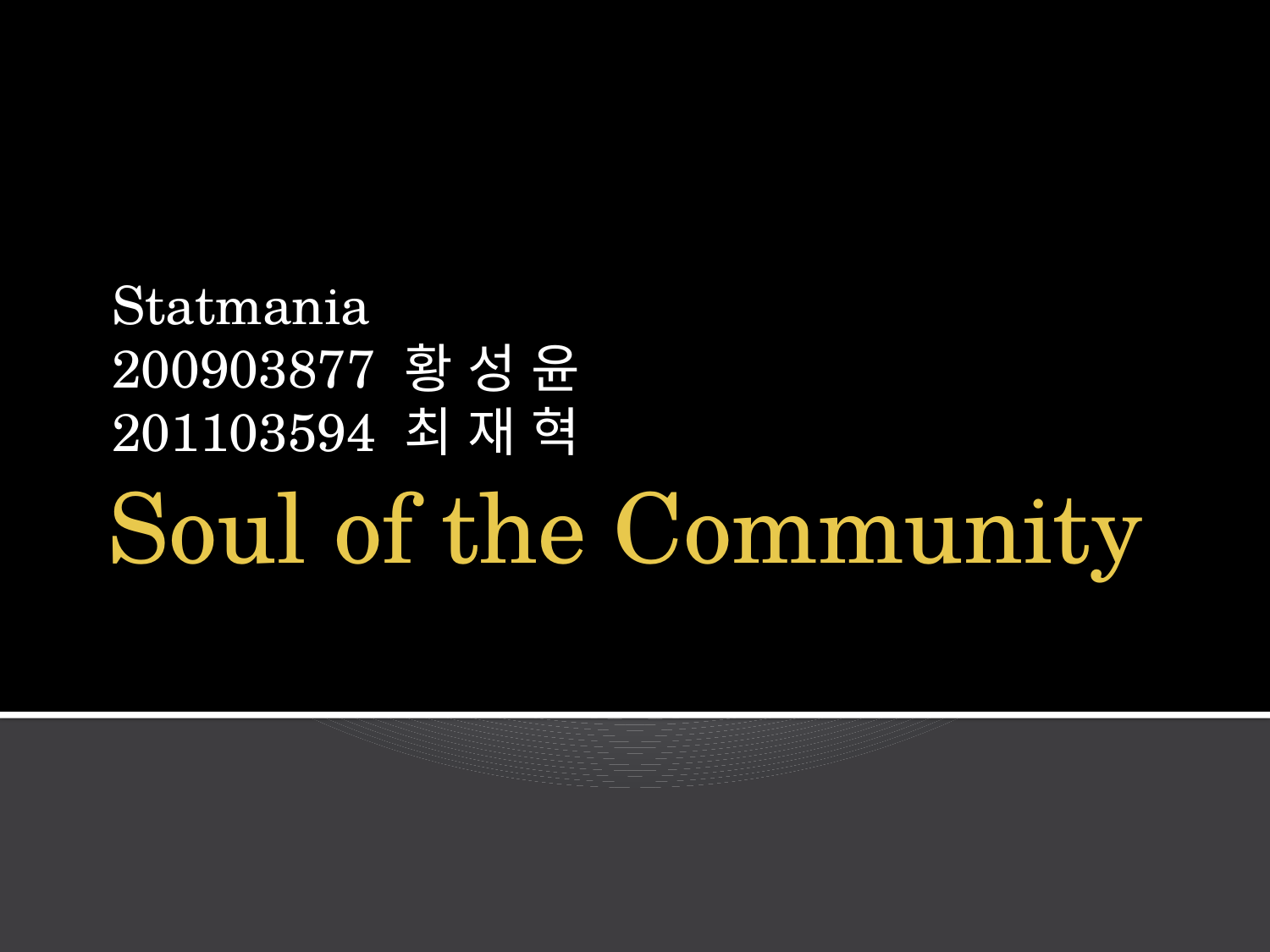

Statmania
200903877 황 성 윤
201103594 최 재 혁
# Soul of the Community